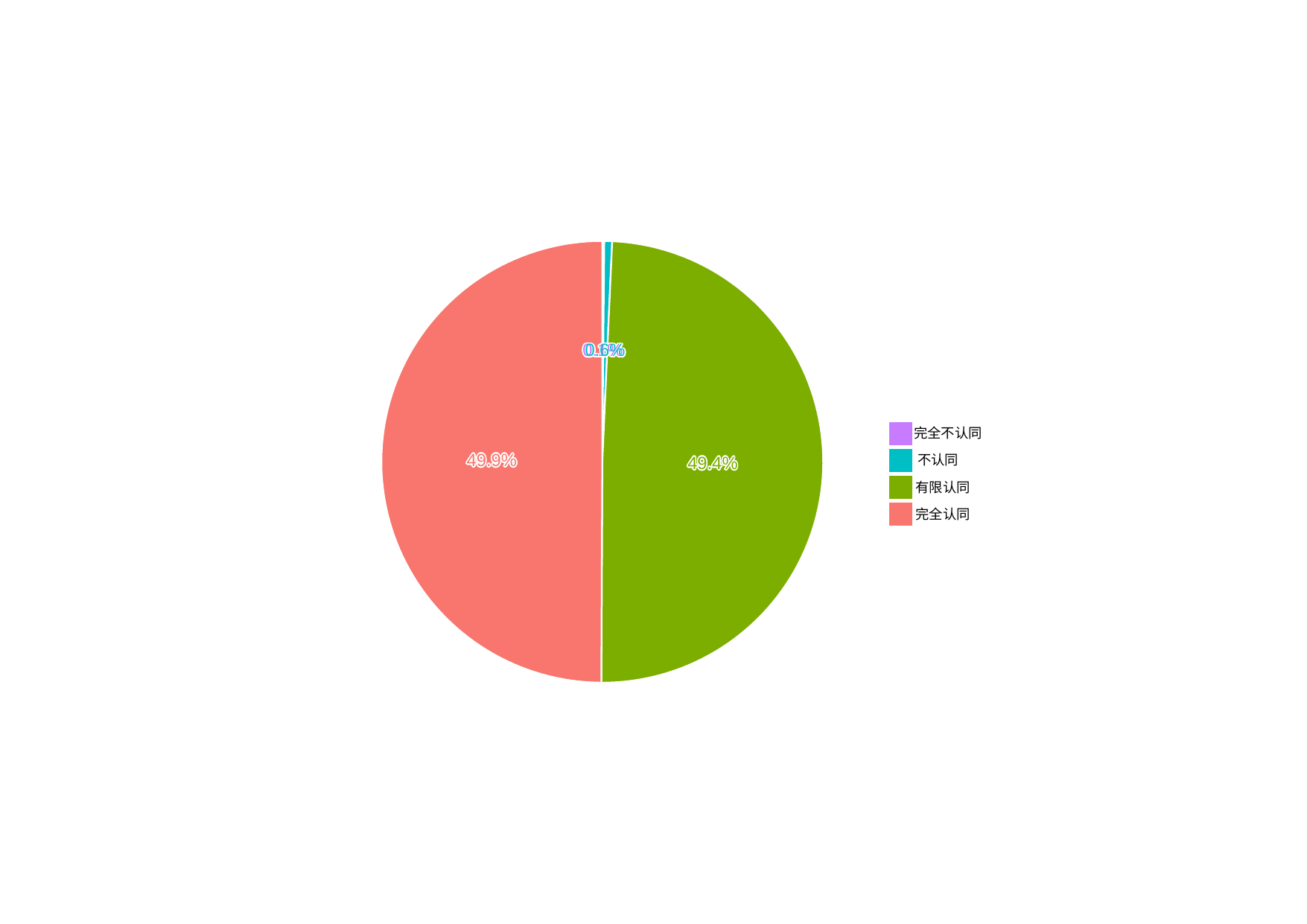

0.1%
0.6%
0.1%
0.1%
0.6%
0.6%
0.1%
0.1%
0.6%
0.6%
0.1%
0.1%
0.6%
0.6%
0.1%
0.1%
0.1%
0.6%
0.6%
0.6%
0.1%
0.1%
0.6%
0.6%
0.1%
0.1%
0.6%
0.6%
0.1%
0.1%
0.6%
0.6%
0.1%
0.6%

完全不认同

49.9%
49.9%
49.9%
49.9%
49.9%
49.9%
49.9%
49.9%
49.9%
49.9%
49.9%
49.9%
49.9%
49.9%
49.9%
49.9%
49.9%
49.4%
49.4%
49.4%
49.4%
49.4%
不认同
49.4%
49.4%
49.4%
49.4%
49.4%
49.4%
49.4%
49.4%
49.4%
49.4%
49.4%
49.4%

有限认同

完全认同